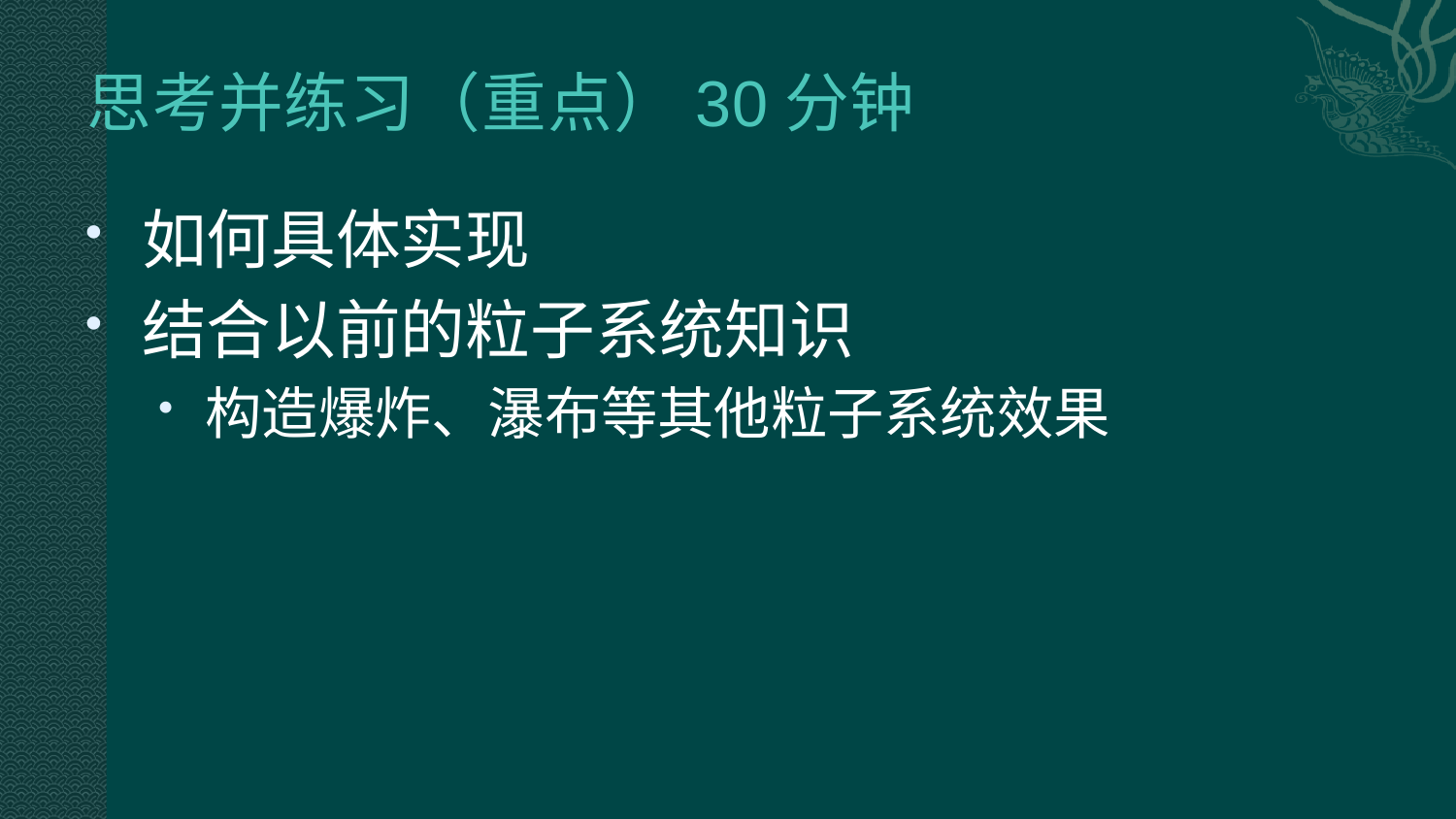

# 思考并练习（重点）30分钟
如何具体实现
结合以前的粒子系统知识
构造爆炸、瀑布等其他粒子系统效果